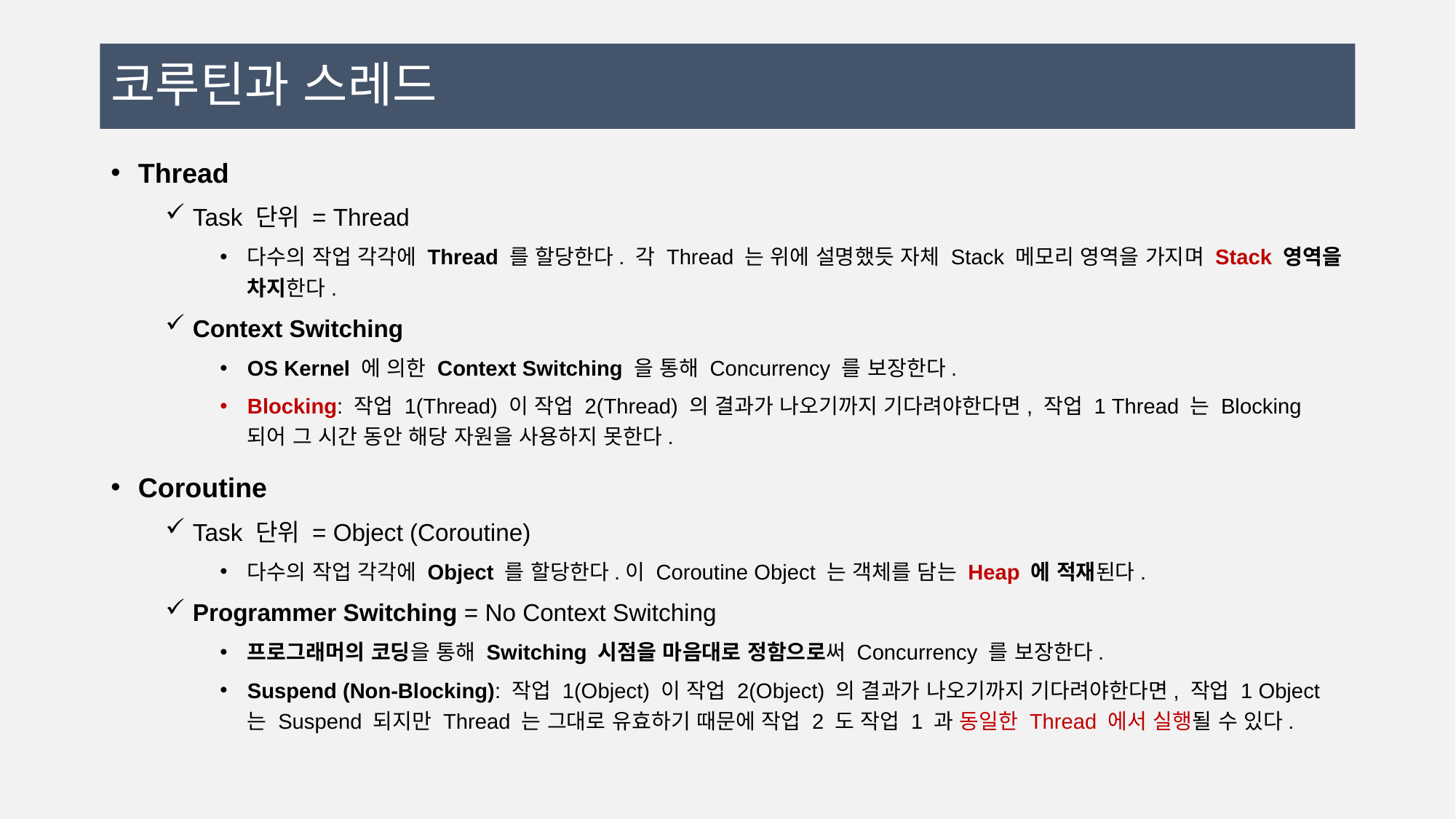

# 코루틴과 스레드
Thread
Task 단위 = Thread
다수의 작업 각각에 Thread 를 할당한다. 각 Thread 는 위에 설명했듯 자체 Stack 메모리 영역을 가지며 Stack 영역을 차지한다.
Context Switching
OS Kernel 에 의한 Context Switching 을 통해 Concurrency 를 보장한다.
Blocking: 작업 1(Thread) 이 작업 2(Thread) 의 결과가 나오기까지 기다려야한다면, 작업 1 Thread 는 Blocking 되어 그 시간 동안 해당 자원을 사용하지 못한다.
Coroutine
Task 단위 = Object (Coroutine)
다수의 작업 각각에 Object 를 할당한다.이 Coroutine Object 는 객체를 담는 Heap 에 적재된다.
Programmer Switching = No Context Switching
프로그래머의 코딩을 통해 Switching 시점을 마음대로 정함으로써 Concurrency 를 보장한다.
Suspend (Non-Blocking): 작업 1(Object) 이 작업 2(Object) 의 결과가 나오기까지 기다려야한다면, 작업 1 Object 는 Suspend 되지만 Thread 는 그대로 유효하기 때문에 작업 2 도 작업 1 과 동일한 Thread 에서 실행될 수 있다.